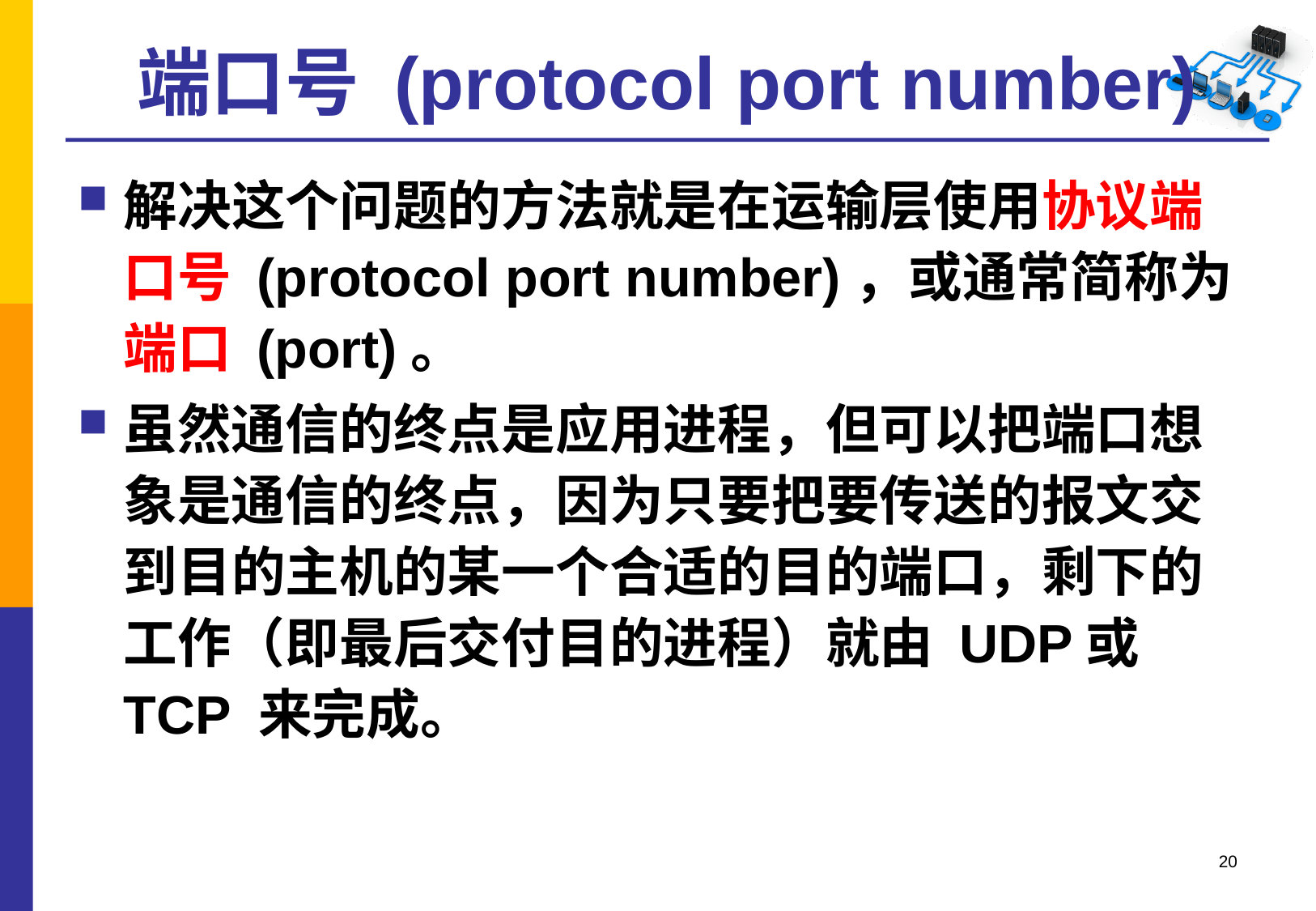

# 端口号 (protocol port number)
解决这个问题的方法就是在运输层使用协议端口号 (protocol port number)，或通常简称为端口 (port)。
虽然通信的终点是应用进程，但可以把端口想象是通信的终点，因为只要把要传送的报文交到目的主机的某一个合适的目的端口，剩下的工作（即最后交付目的进程）就由 UDP或TCP 来完成。
20